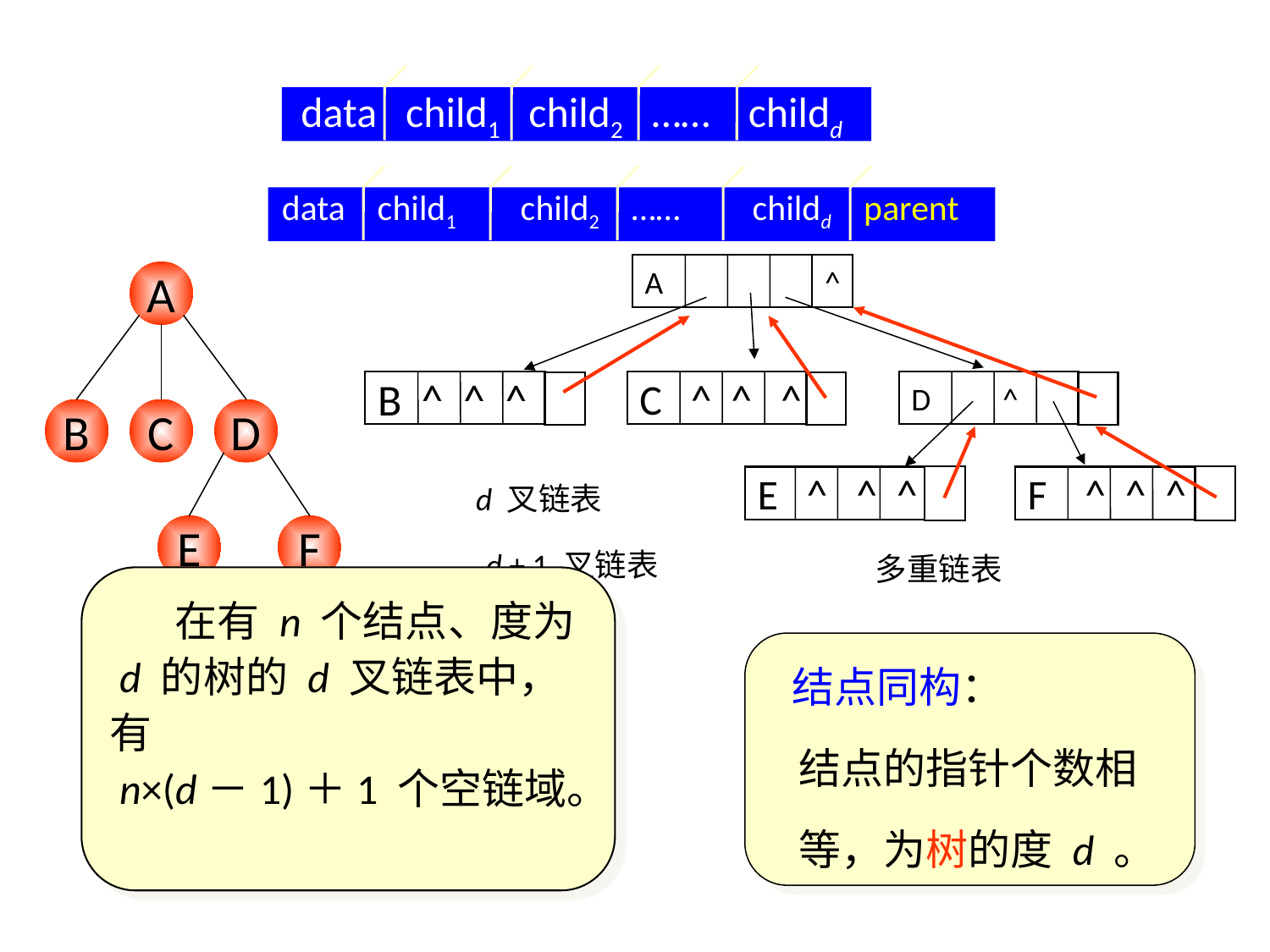

data   child1   child2   ……    childd

data    child1        child2    ……         childd    parent

A

B  ^  ^  ^

C   ^  ^   ^

D          ^

E   ^   ^  ^

F    ^  ^  ^

^
A
B
C
D
E
F

d 叉链表
d + 1 叉链表
多重链表
        在有 n 个结点、度为
 d 的树的 d 叉链表中，有
 n×(d－1)＋1 个空链域。
  结点同构：
  结点的指针个数相
  等，为树的度 d 。